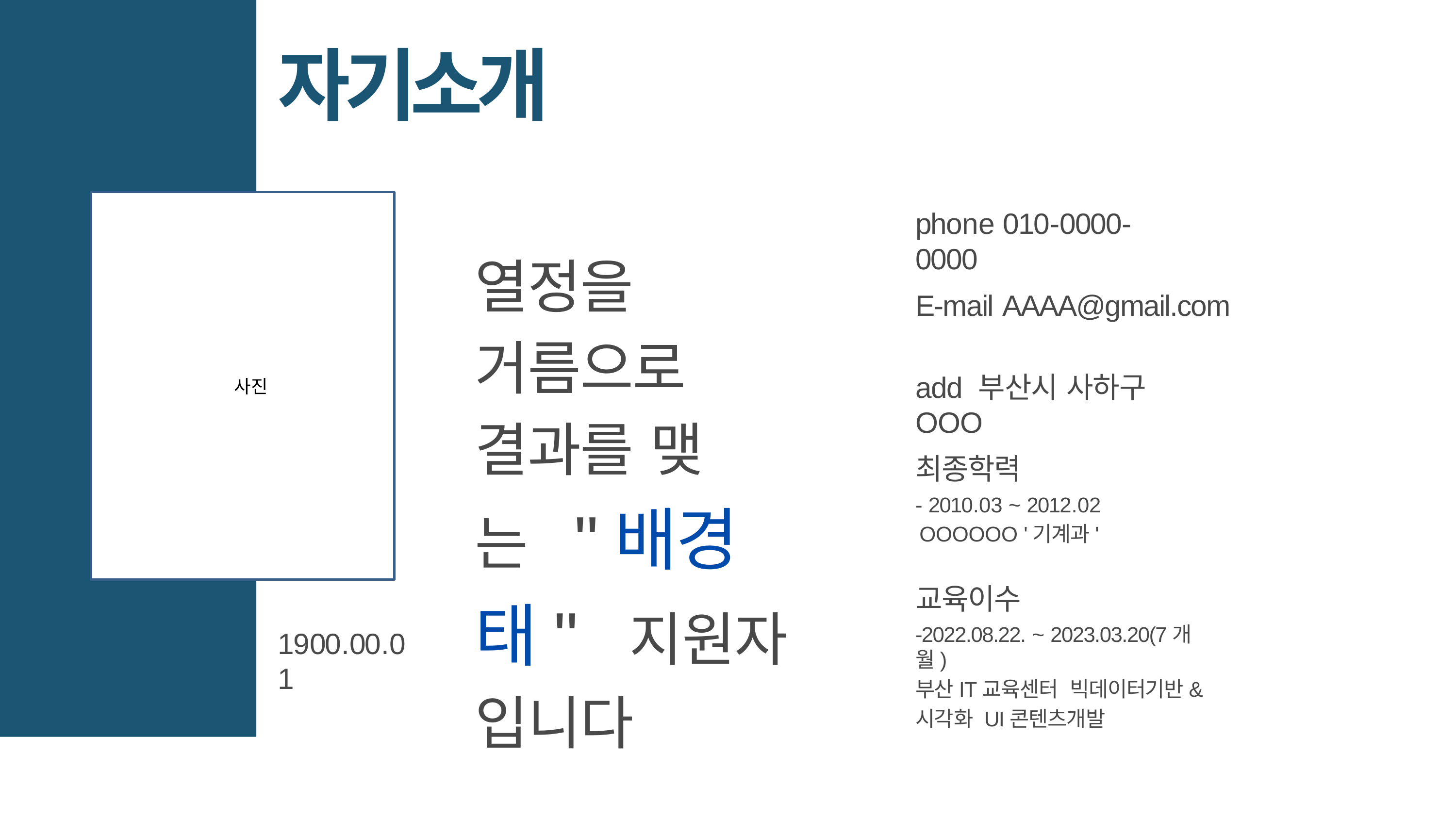

# 자기소개
사사진
phone 010-0000-0000
열정을  거름으로  결과를 맺는  "배경태"  지원자 입니다
E-mail AAAA@gmail.com
add 부산시 사하구 OOO
최종학력
- 2010.03 ~ 2012.02
OOOOOO '기계과'
교육이수
-2022.08.22. ~ 2023.03.20(7개월)
부산IT교육센터  빅데이터기반&시각화 UI콘텐츠개발
1900.00.01